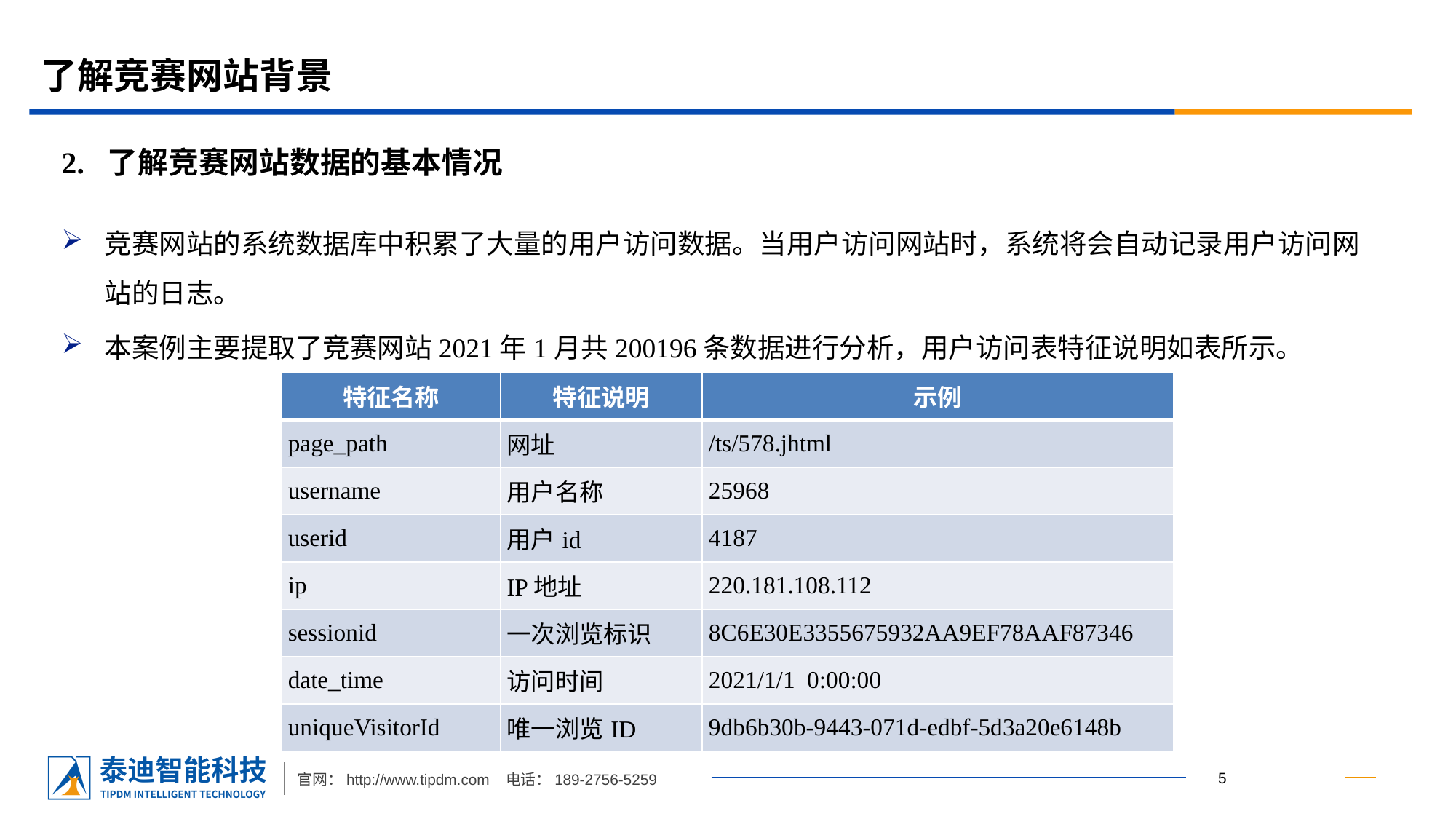

# 了解竞赛网站背景
2.  了解竞赛网站数据的基本情况
竞赛网站的系统数据库中积累了大量的用户访问数据。当用户访问网站时，系统将会自动记录用户访问网站的日志。
本案例主要提取了竞赛网站2021年1月共200196条数据进行分析，用户访问表特征说明如表所示。
| 特征名称 | 特征说明 | 示例 |
| --- | --- | --- |
| page\_path | 网址 | /ts/578.jhtml |
| username | 用户名称 | 25968 |
| userid | 用户id | 4187 |
| ip | IP地址 | 220.181.108.112 |
| sessionid | 一次浏览标识 | 8C6E30E3355675932AA9EF78AAF87346 |
| date\_time | 访问时间 | 2021/1/1 0:00:00 |
| uniqueVisitorId | 唯一浏览ID | 9db6b30b-9443-071d-edbf-5d3a20e6148b |